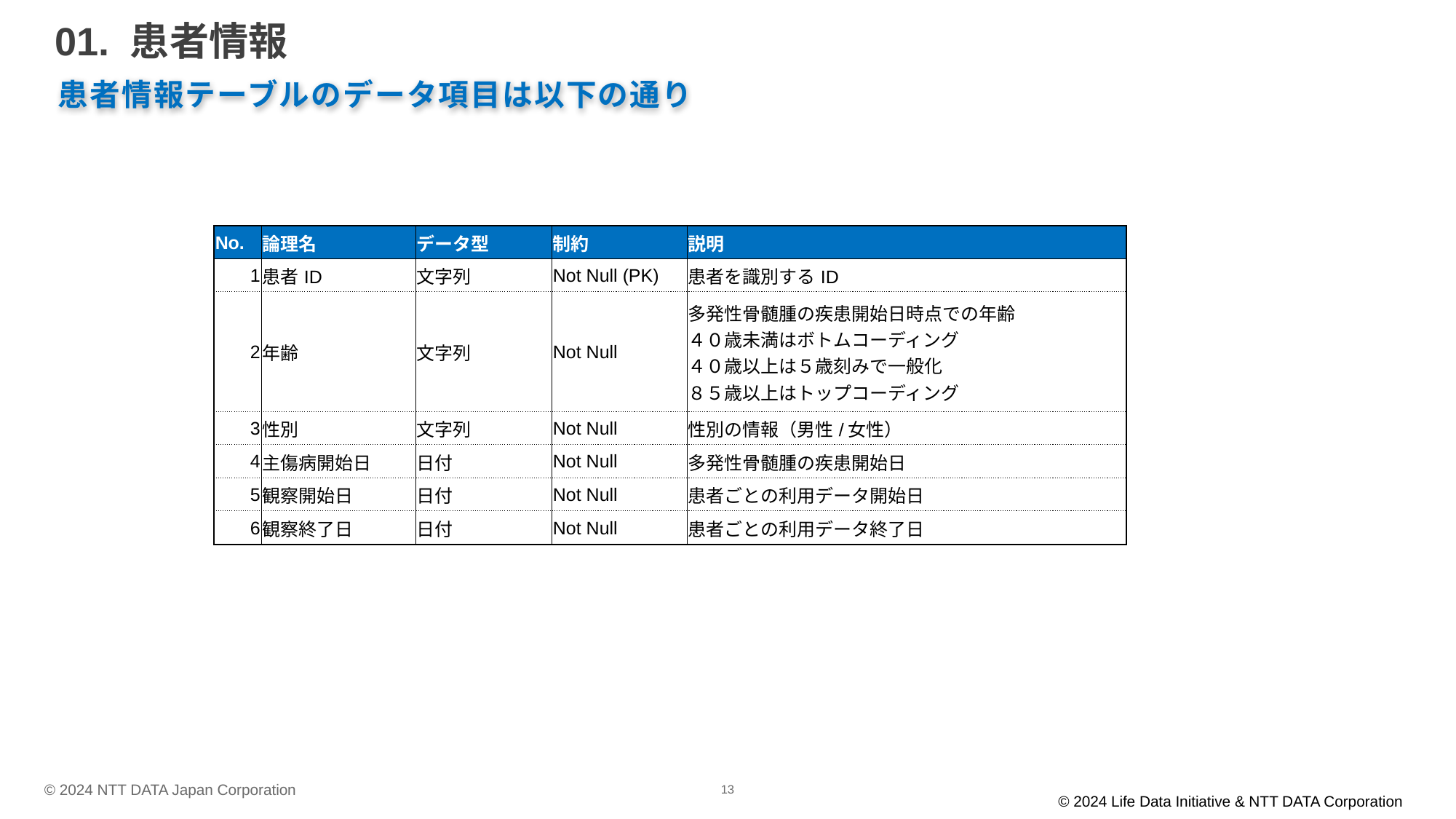

# 01. 患者情報
患者情報テーブルのデータ項目は以下の通り
| No. | 論理名 | データ型 | 制約 | 説明 |
| --- | --- | --- | --- | --- |
| 1 | 患者ID | 文字列 | Not Null (PK) | 患者を識別するID |
| 2 | 年齢 | 文字列 | Not Null | 多発性骨髄腫の疾患開始日時点での年齢 ４０歳未満はボトムコーディング ４０歳以上は５歳刻みで一般化 ８５歳以上はトップコーディング |
| 3 | 性別 | 文字列 | Not Null | 性別の情報（男性/女性） |
| 4 | 主傷病開始日 | 日付 | Not Null | 多発性骨髄腫の疾患開始日 |
| 5 | 観察開始日 | 日付 | Not Null | 患者ごとの利用データ開始日 |
| 6 | 観察終了日 | 日付 | Not Null | 患者ごとの利用データ終了日 |